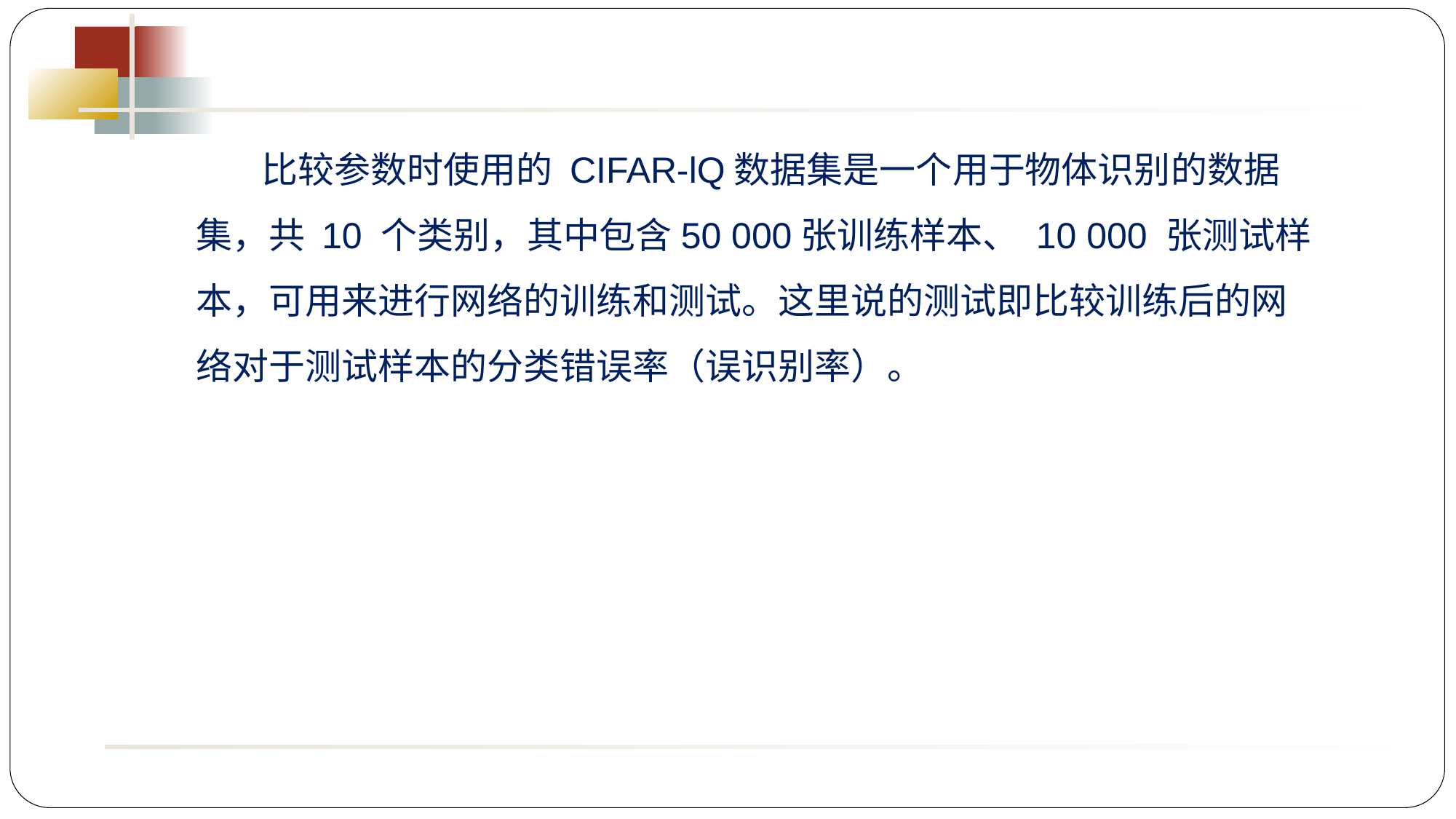

比较参数时使用的 CIFAR-lQ数据集是一个用于物体识别的数据集，共 10 个类别，其中包含50 000张训练样本、 10 000 张测试样本，可用来进行网络的训练和测试。这里说的测试即比较训练后的网络对于测试样本的分类错误率（误识别率）。